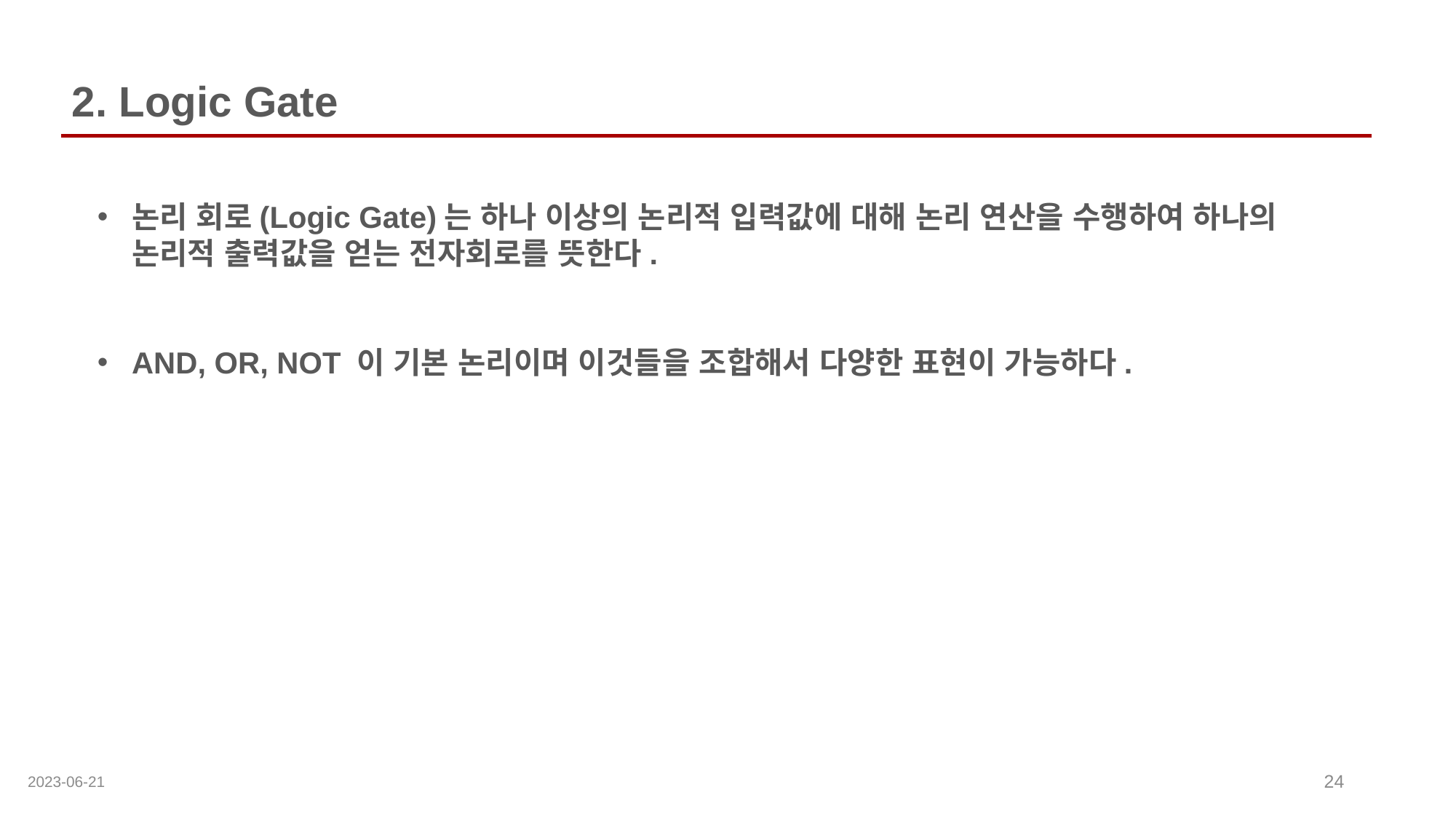

2. Logic Gate
논리 회로(Logic Gate)는 하나 이상의 논리적 입력값에 대해 논리 연산을 수행하여 하나의 논리적 출력값을 얻는 전자회로를 뜻한다.

AND, OR, NOT 이 기본 논리이며 이것들을 조합해서 다양한 표현이 가능하다.
2023-06-21
24